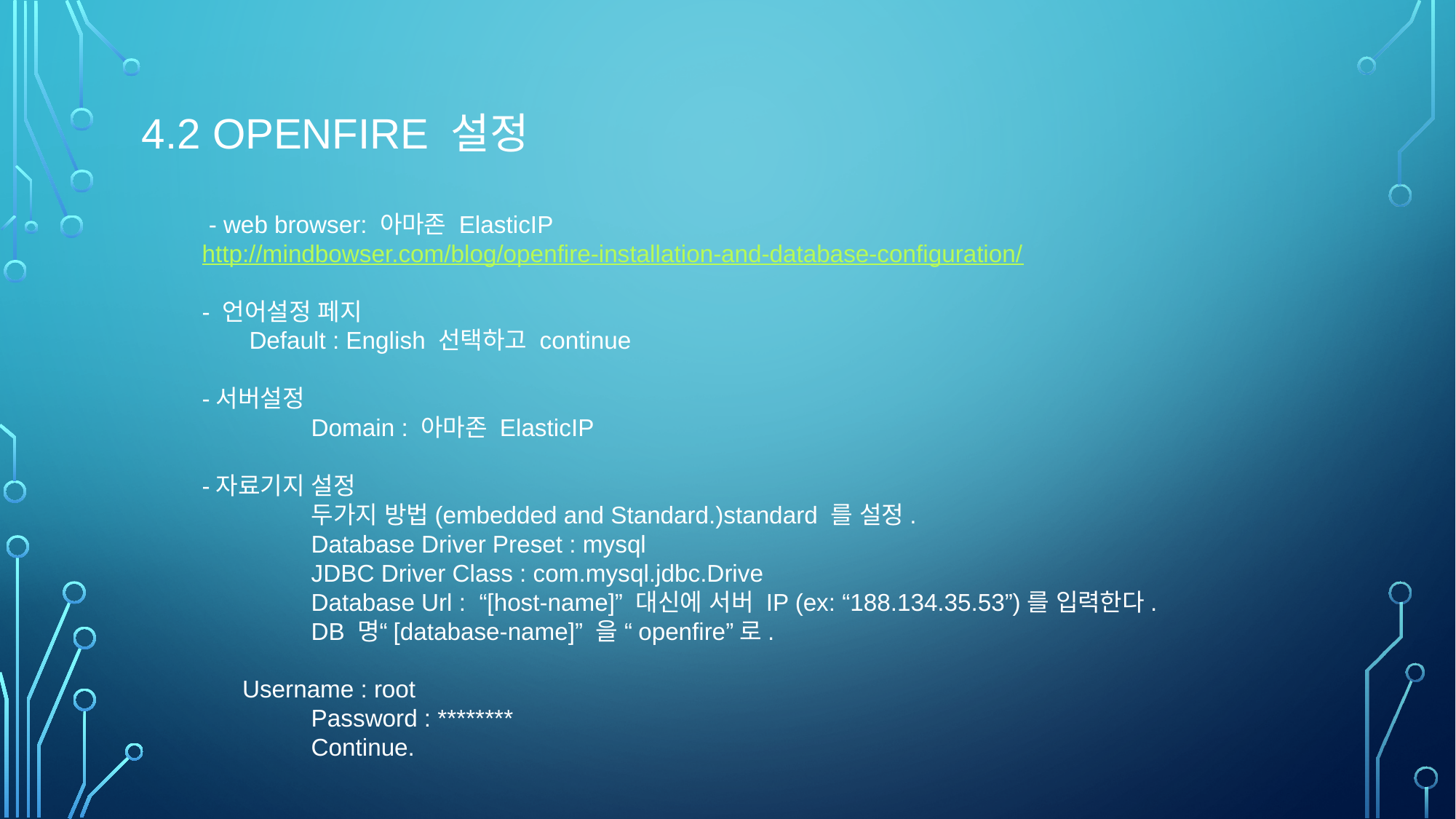

# 4.2 OPENFIRE 설정
 - web browser: 아마존 ElasticIP
	http://mindbowser.com/blog/openfire-installation-and-database-configuration/

- 언어설정 페지
       Default : English 선택하고 continue

-서버설정
	Domain : 아마존 ElasticIP

-자료기지 설정
	두가지 방법(embedded and Standard.)standard 를 설정.
	Database Driver Preset : mysql
	JDBC Driver Class : com.mysql.jdbc.Drive
	Database Url :  “[host-name]” 대신에 서버 IP (ex: “188.134.35.53”)를 입력한다.
	DB 명“[database-name]” 을 “openfire”로.

      Username : root
	Password : ********
	Continue.